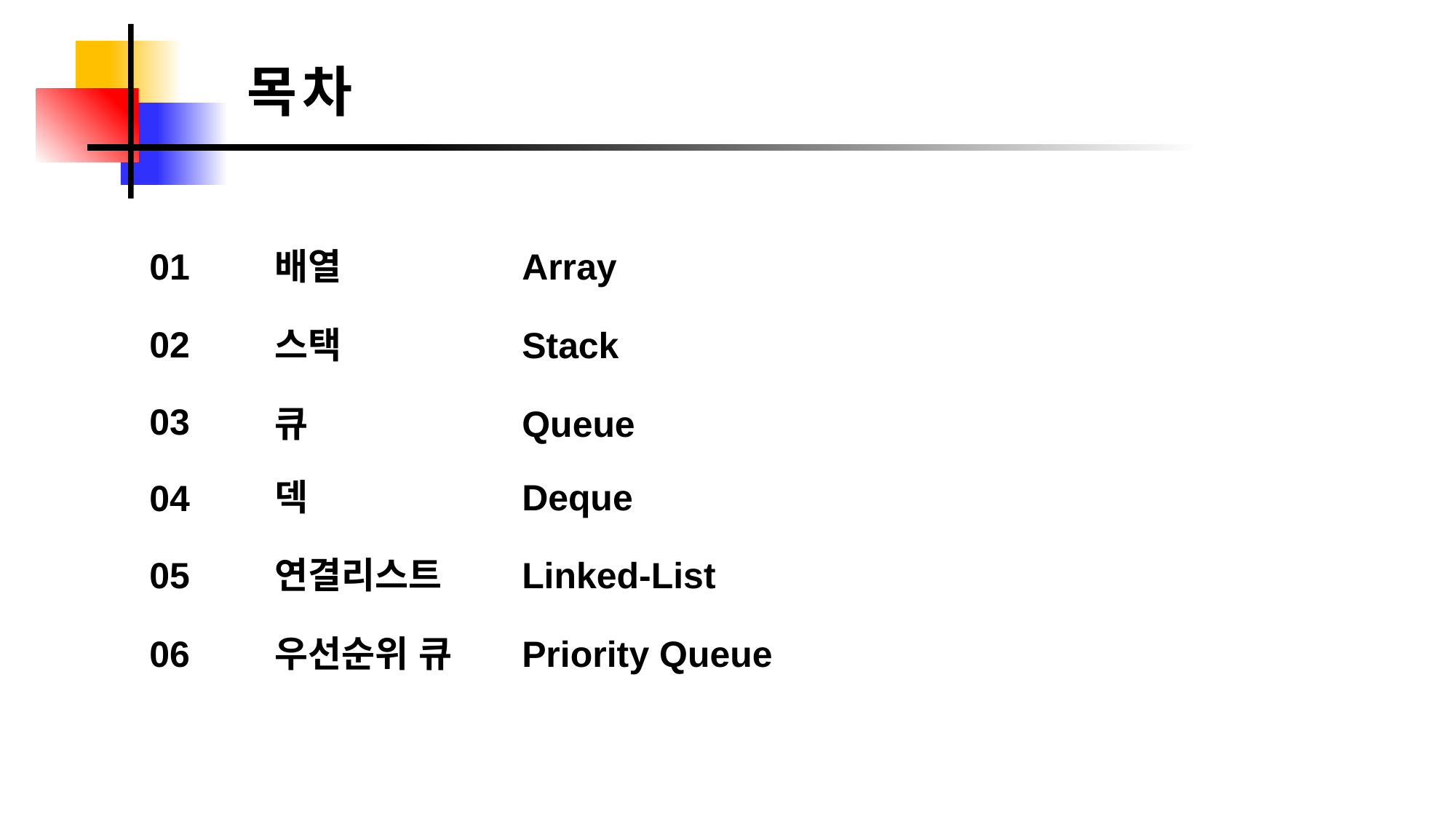

목차
01
배열 		  Array
02
스택 		  Stack
03
큐 		  Queue
덱 		  Deque
04
05
연결리스트   	  Linked-List
06
우선순위 큐   	  Priority Queue